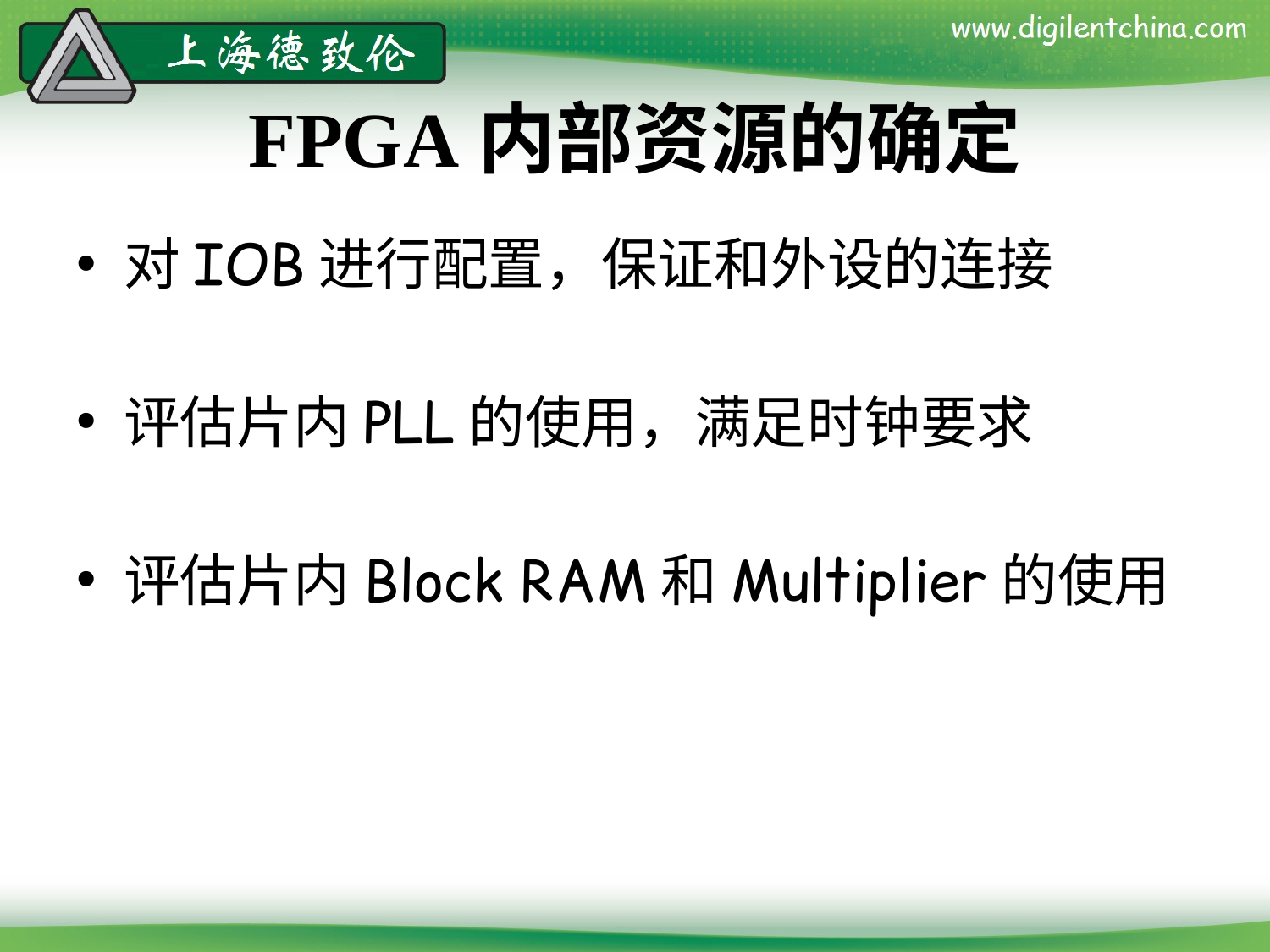

# FPGA内部资源的确定
对IOB进行配置，保证和外设的连接

评估片内PLL的使用，满足时钟要求

评估片内Block RAM和Multiplier的使用